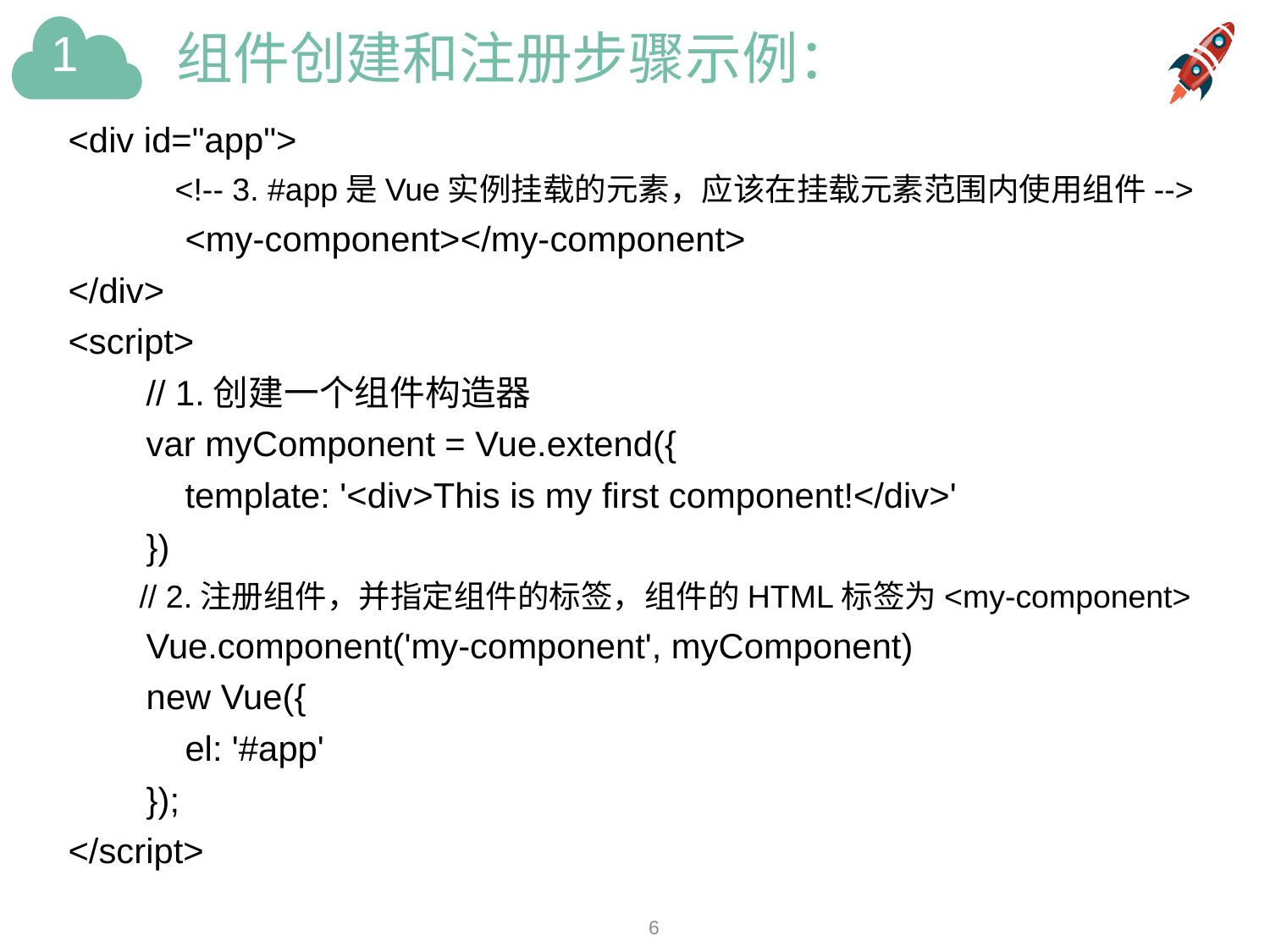

# 组件创建和注册步骤示例：
<div id="app">
            <!-- 3. #app是Vue实例挂载的元素，应该在挂载元素范围内使用组件-->
            <my-component></my-component>
</div>
<script>
        // 1.创建一个组件构造器
        var myComponent = Vue.extend({
            template: '<div>This is my first component!</div>'
        })
        // 2.注册组件，并指定组件的标签，组件的HTML标签为<my-component>
        Vue.component('my-component', myComponent)
        new Vue({
            el: '#app'
        });
</script>
6